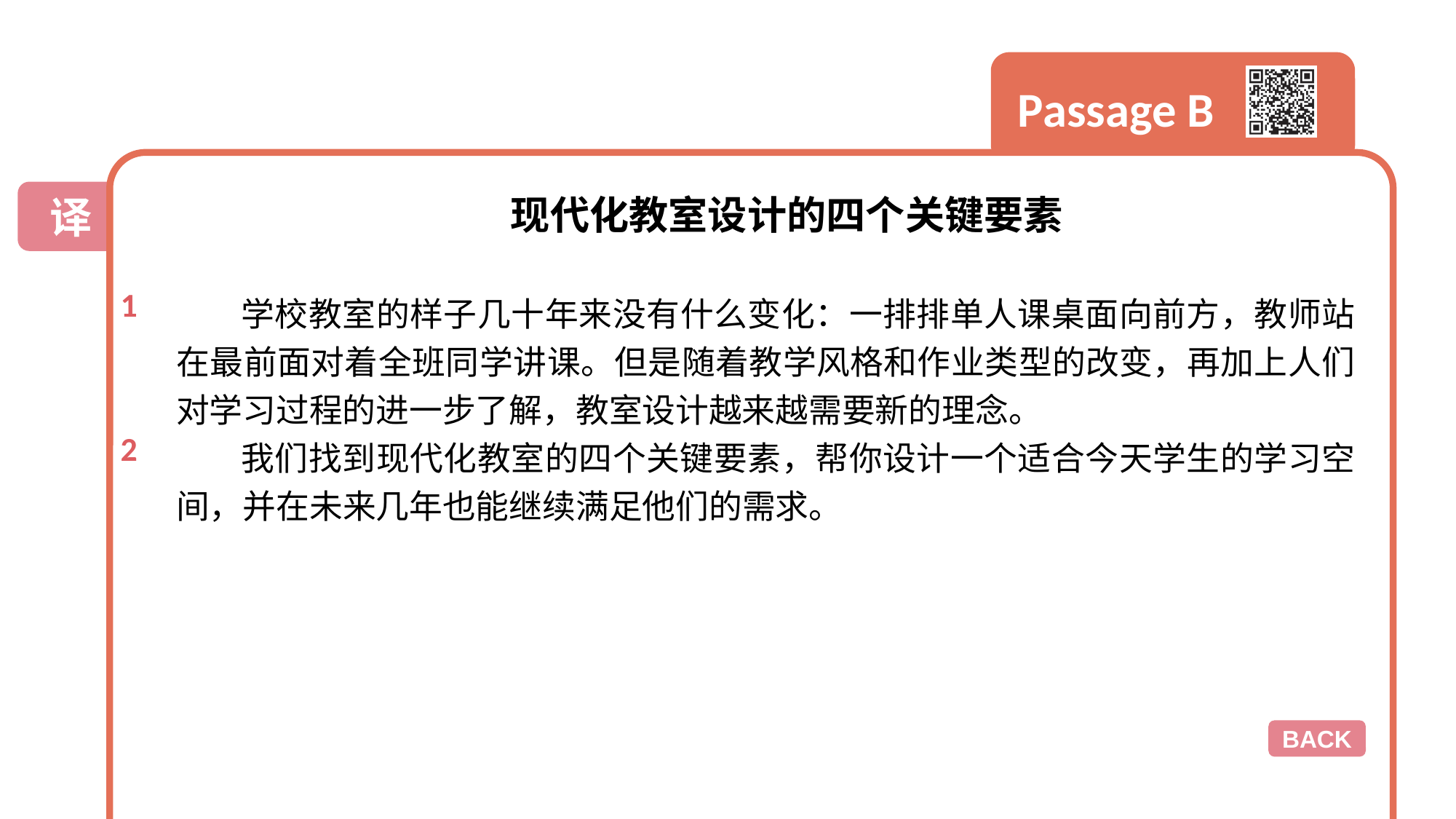

现代化教室设计的四个关键要素

学校教室的样子几十年来没有什么变化：一排排单人课桌面向前方，教师站在最前面对着全班同学讲课。但是随着教学风格和作业类型的改变，再加上人们对学习过程的进一步了解，教室设计越来越需要新的理念。
我们找到现代化教室的四个关键要素，帮你设计一个适合今天学生的学习空间，并在未来几年也能继续满足他们的需求。

1

2

BACK